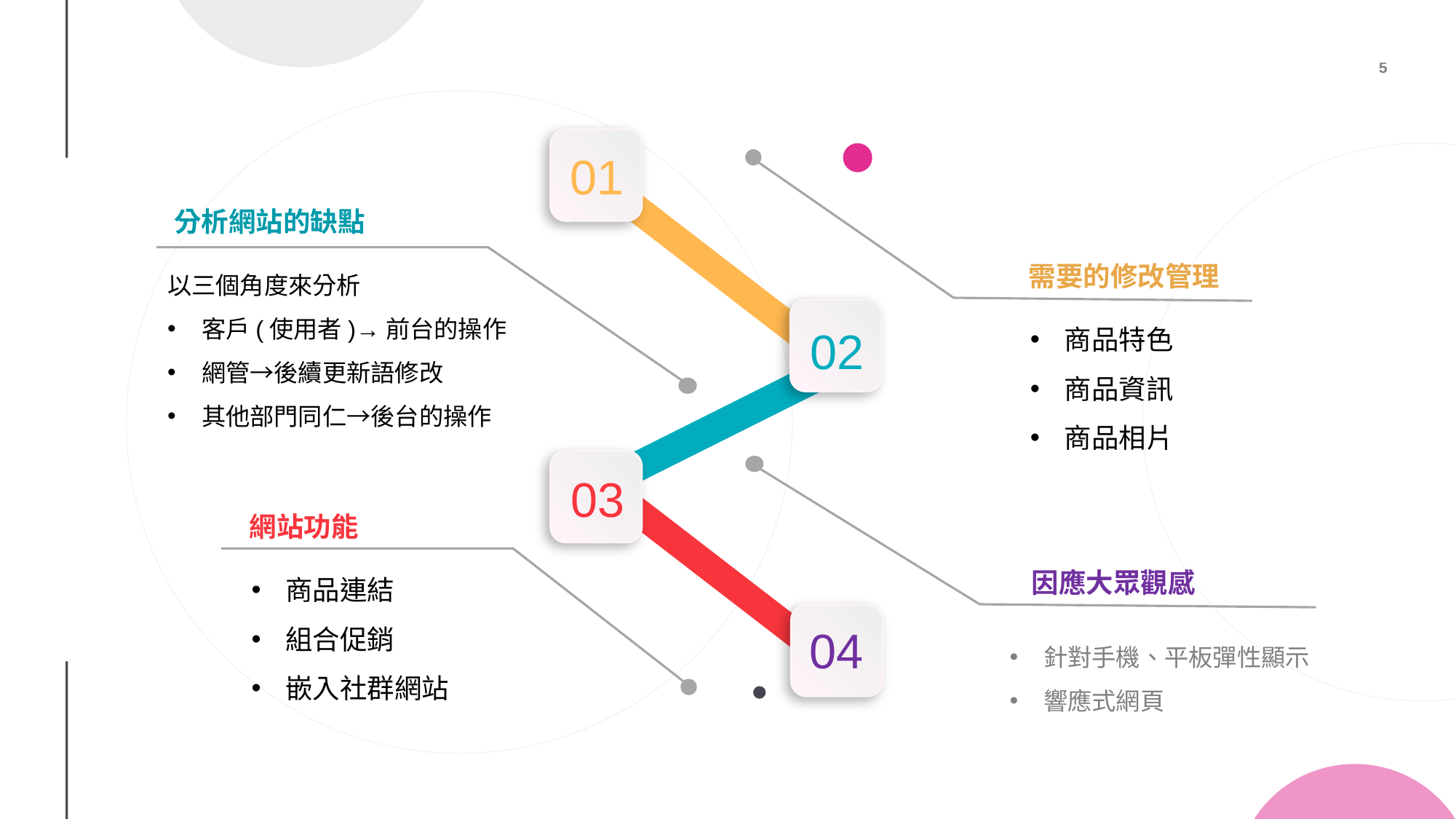

01

分析網站的缺點

以三個角度來分析
客戶(使用者)→前台的操作
網管→後續更新語修改
其他部門同仁→後台的操作
需要的修改管理

02
商品特色
商品資訊
商品相片

03

網站功能

商品連結
組合促銷
嵌入社群網站

因應大眾觀感

04
針對手機、平板彈性顯示
響應式網頁